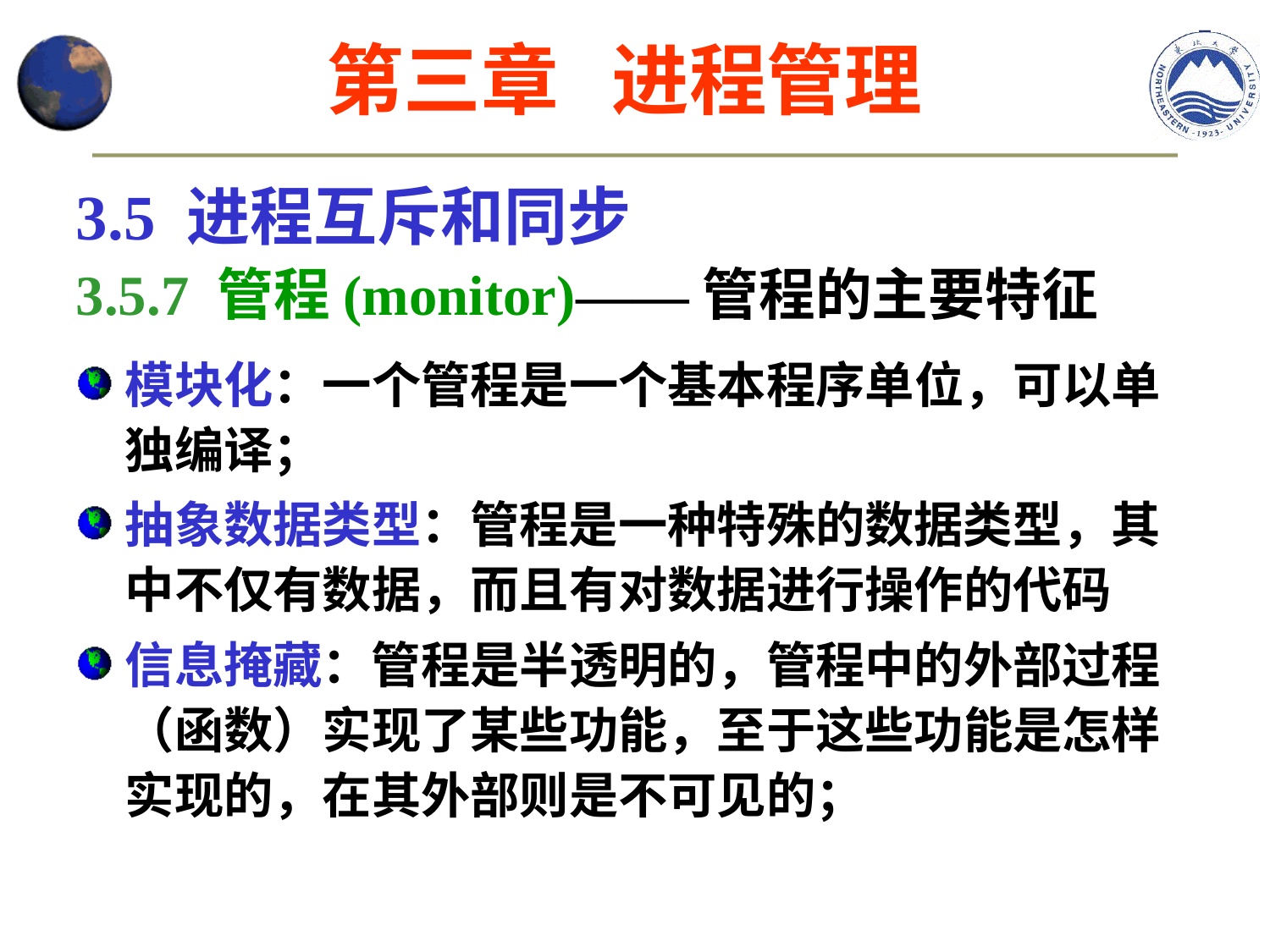

第三章   进程管理
3.5 进程互斥和同步
3.5.7 管程(monitor)——管程的主要特征
模块化：一个管程是一个基本程序单位，可以单独编译；
抽象数据类型：管程是一种特殊的数据类型，其中不仅有数据，而且有对数据进行操作的代码
信息掩藏：管程是半透明的，管程中的外部过程（函数）实现了某些功能，至于这些功能是怎样实现的，在其外部则是不可见的；